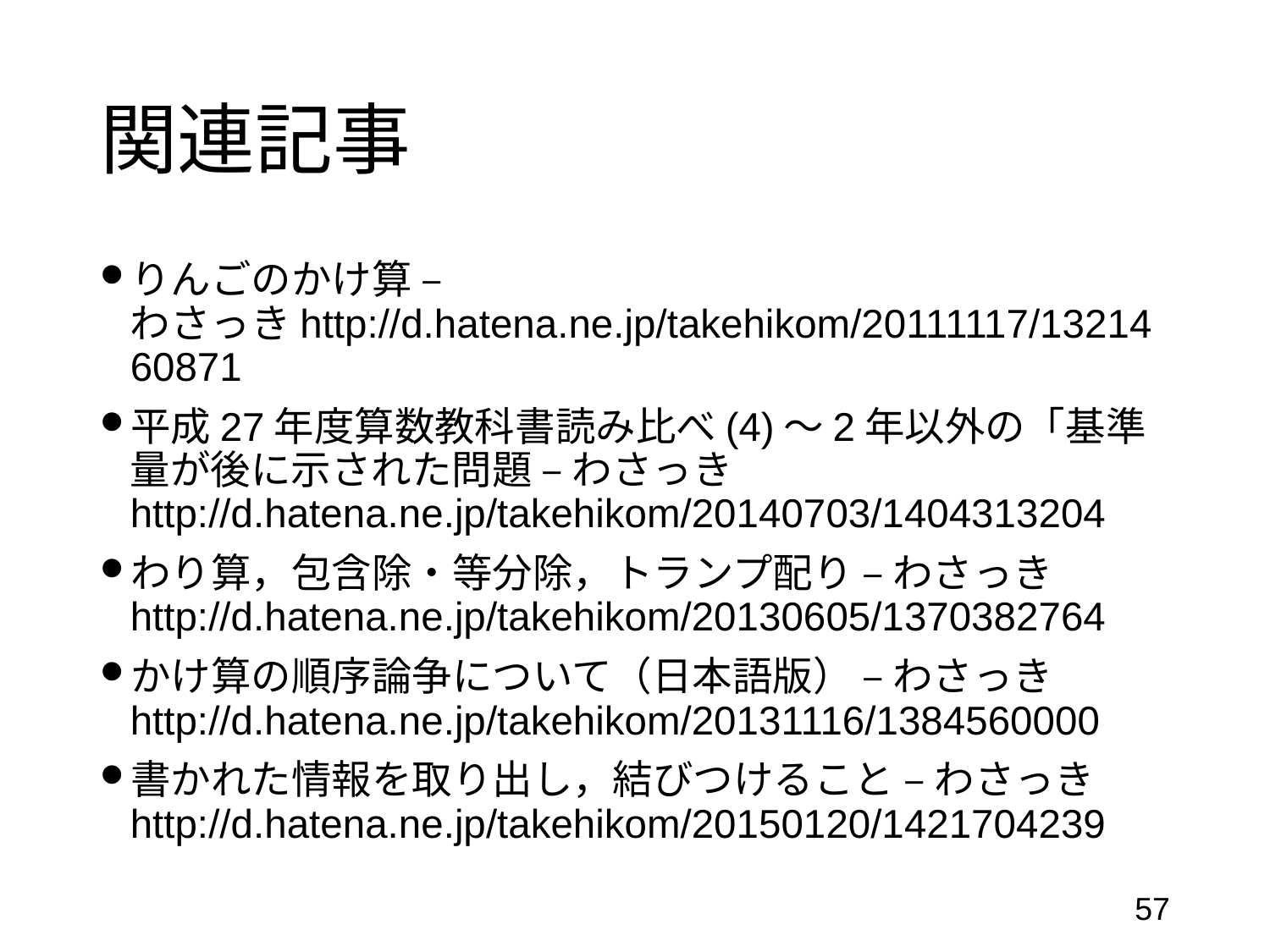

# 関連記事
りんごのかけ算 – わさっきhttp://d.hatena.ne.jp/takehikom/20111117/1321460871
平成27年度算数教科書読み比べ(4)～2年以外の「基準量が後に示された問題 – わさっき
http://d.hatena.ne.jp/takehikom/20140703/1404313204
わり算，包含除・等分除，トランプ配り – わさっき
http://d.hatena.ne.jp/takehikom/20130605/1370382764
かけ算の順序論争について（日本語版） – わさっき
http://d.hatena.ne.jp/takehikom/20131116/1384560000
書かれた情報を取り出し，結びつけること – わさっき
http://d.hatena.ne.jp/takehikom/20150120/1421704239
57